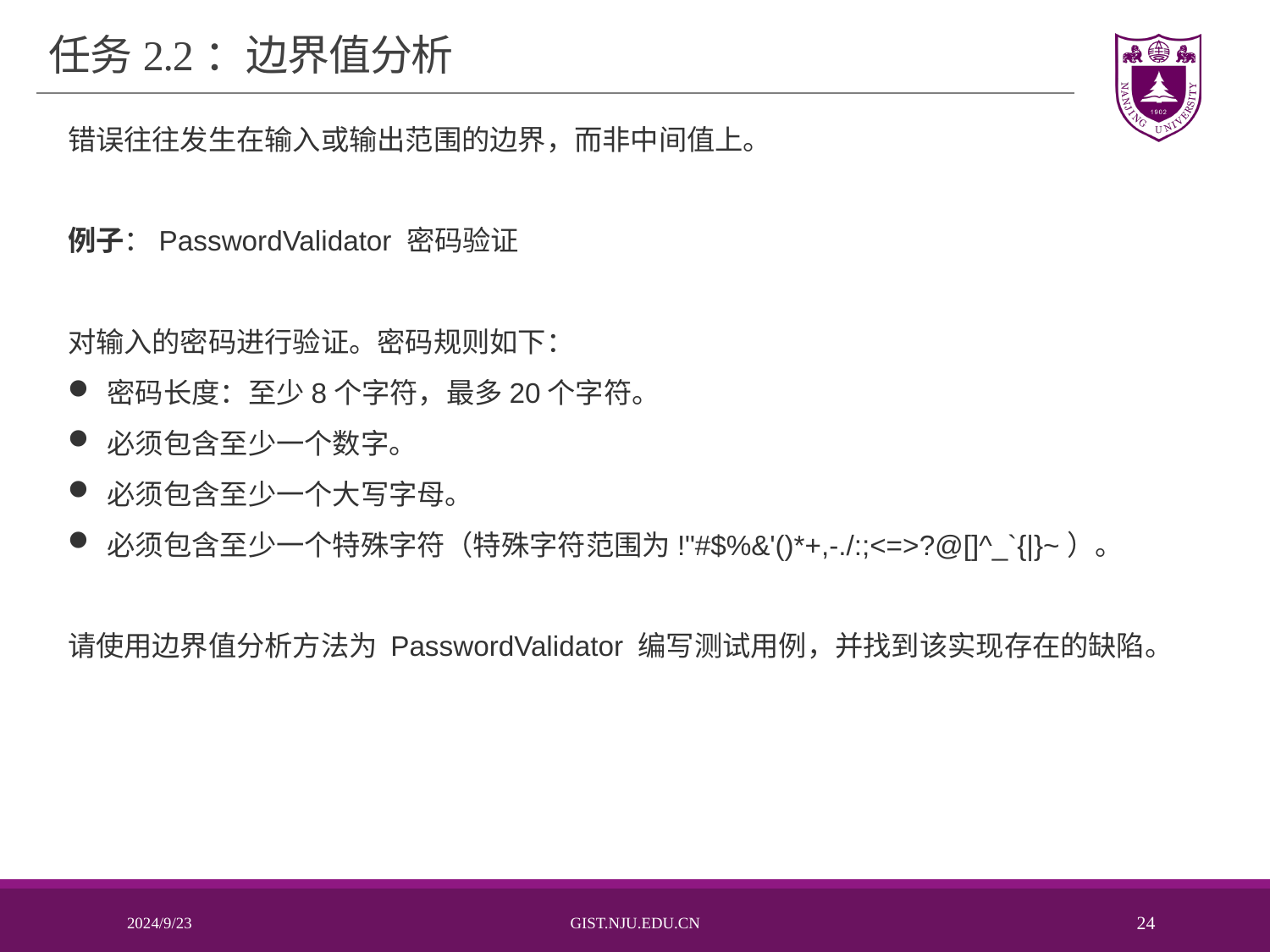

# 任务2.2：边界值分析
错误往往发生在输入或输出范围的边界，而非中间值上。

例子：PasswordValidator 密码验证

对输入的密码进行验证。密码规则如下：
密码长度：至少8个字符，最多20个字符。
必须包含至少一个数字。
必须包含至少一个大写字母。
必须包含至少一个特殊字符（特殊字符范围为!"#$%&'()*+,-./:;<=>?@[]^_`{|}~）。

请使用边界值分析方法为 PasswordValidator 编写测试用例，并找到该实现存在的缺陷。
2024/9/23
Gist.nju.edu.cn
24